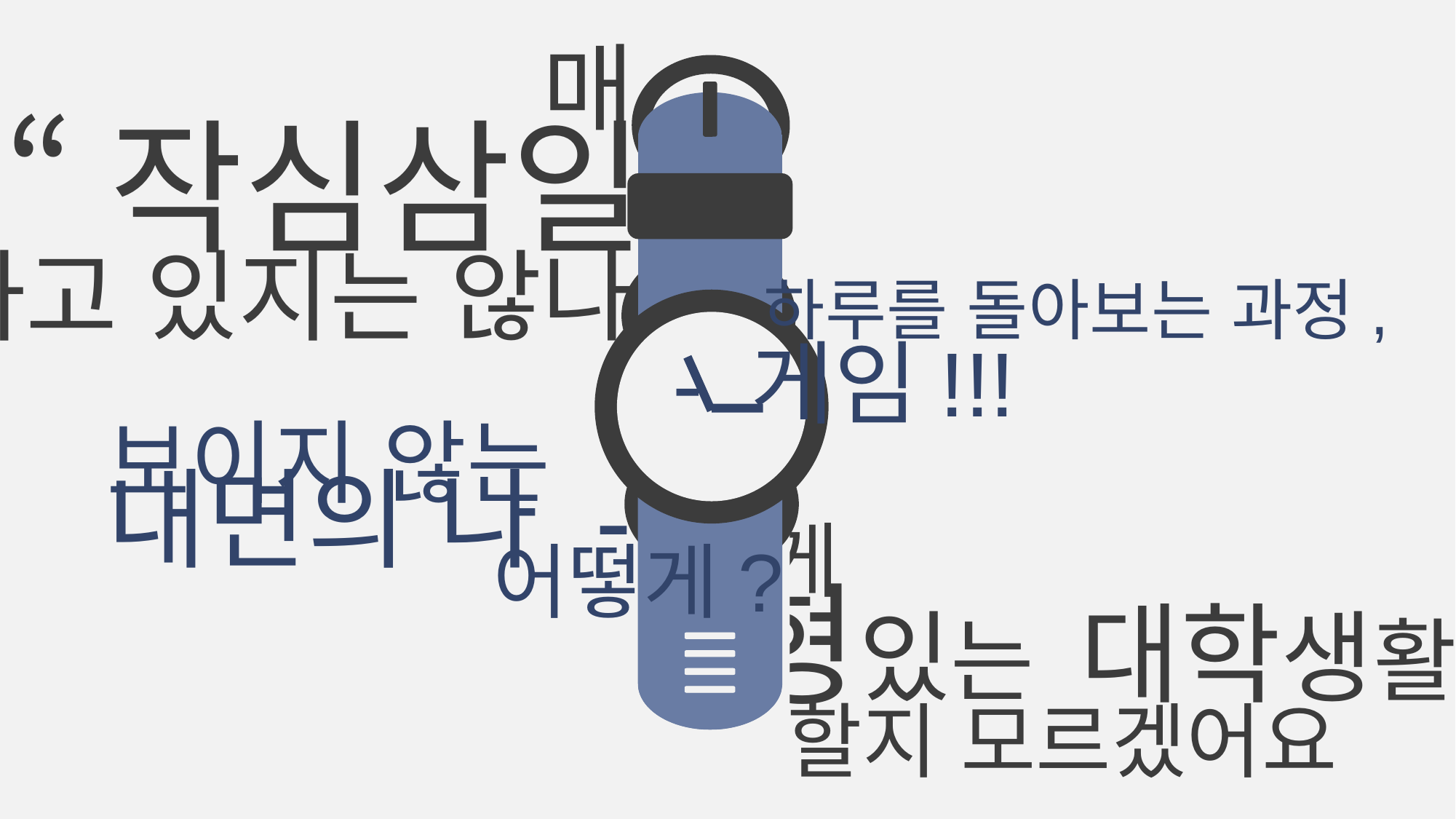

매일,
“작심삼일”만
하고 있지는 않나요?

    하루를 돌아보는 과정,
- 게임!!!

보이지 않는
내면의 나 -
                어떻게?
어떻게
균형있는  대학생활을
해야 할지 모르겠어요